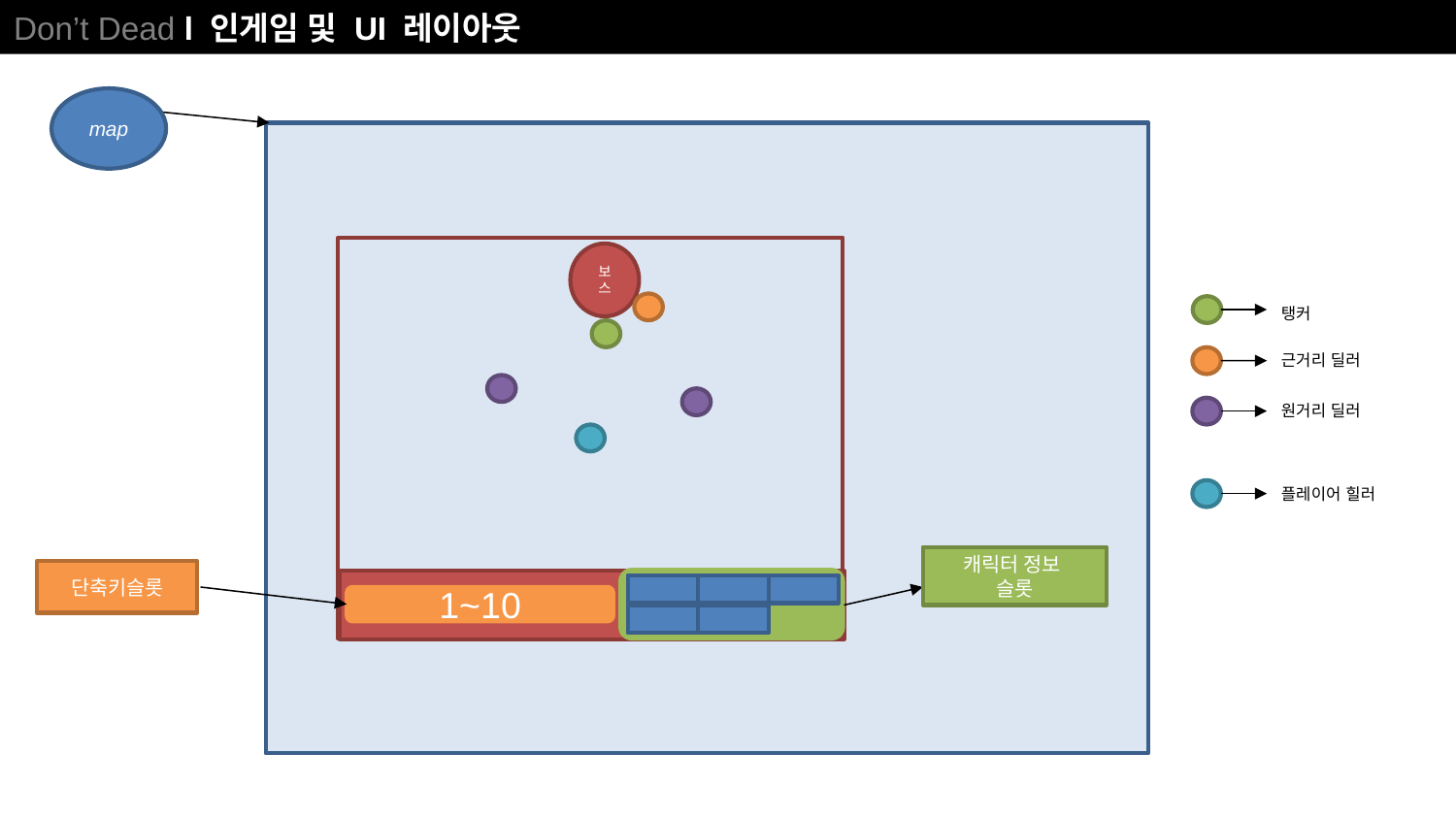

Don’t Dead l 인게임 및 UI 레이아웃
map

보스

탱커

근거리 딜러

원거리 딜러

플레이어 힐러

캐릭터 정보
슬롯
단축키슬롯

1~10